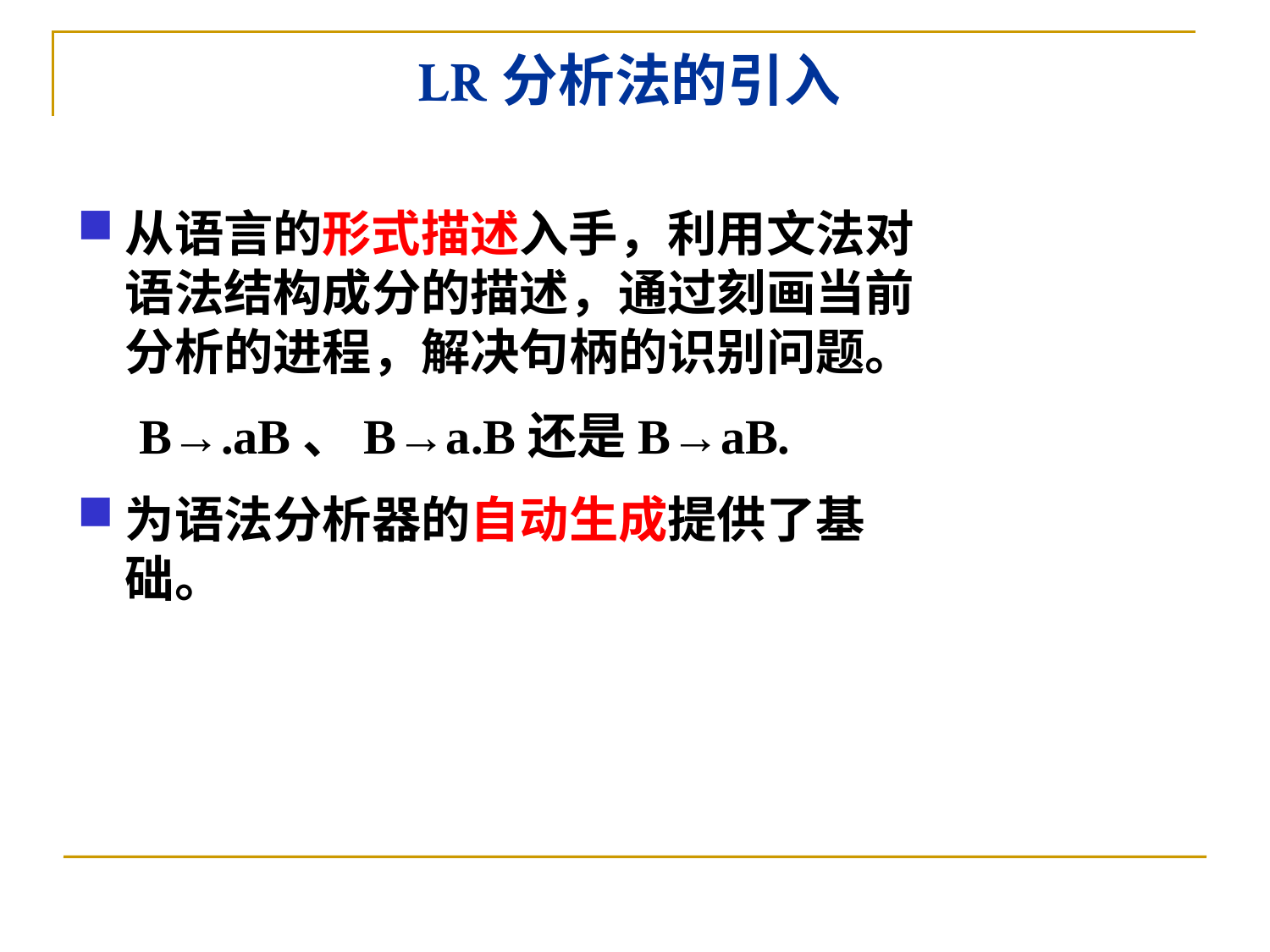

# LR分析法的引入
从语言的形式描述入手，利用文法对语法结构成分的描述，通过刻画当前分析的进程，解决句柄的识别问题。
     B→.aB、B→a.B还是B→aB.
为语法分析器的自动生成提供了基础。

46